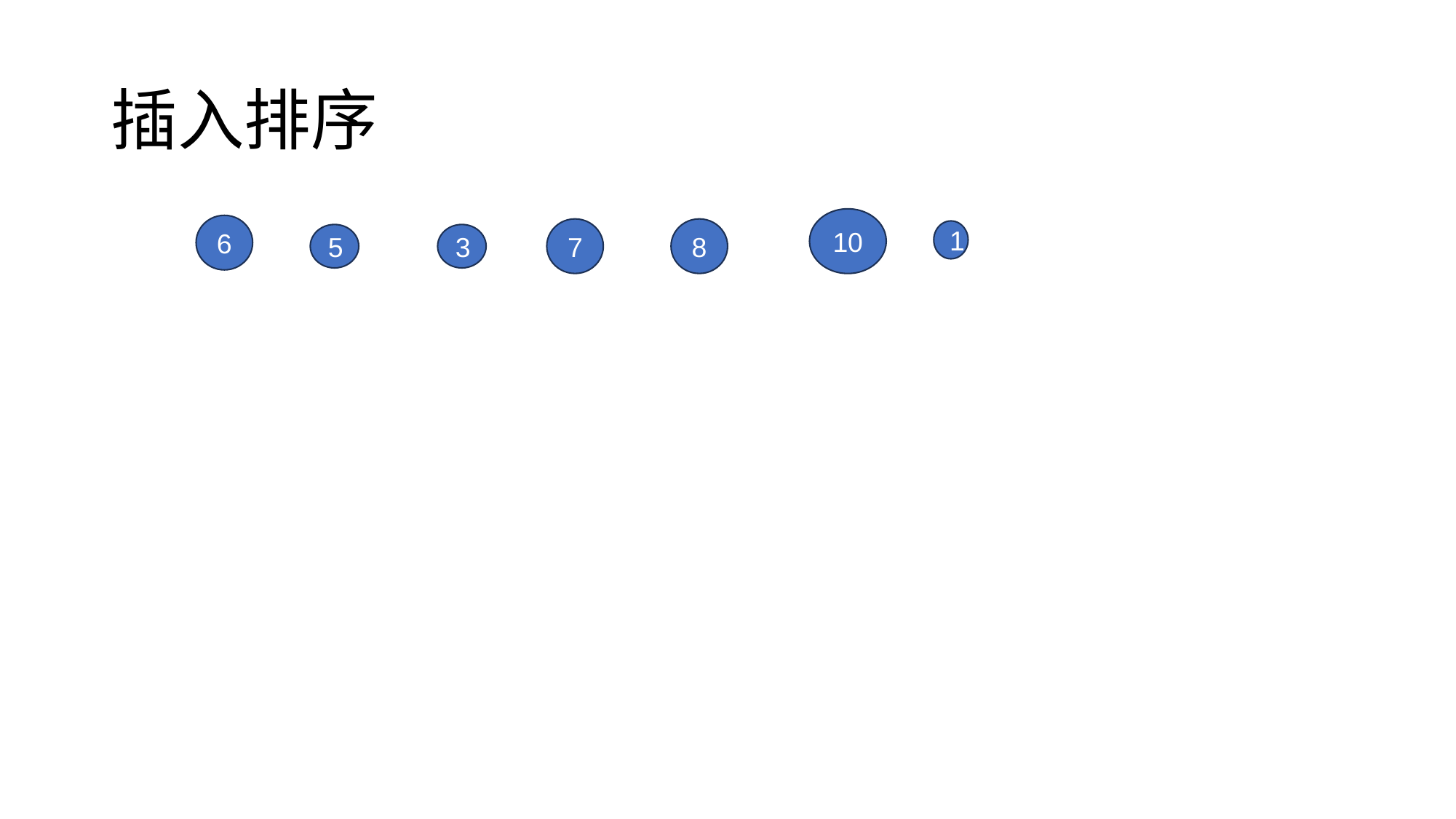

# 插入排序
10
6
7
8
1
5
3